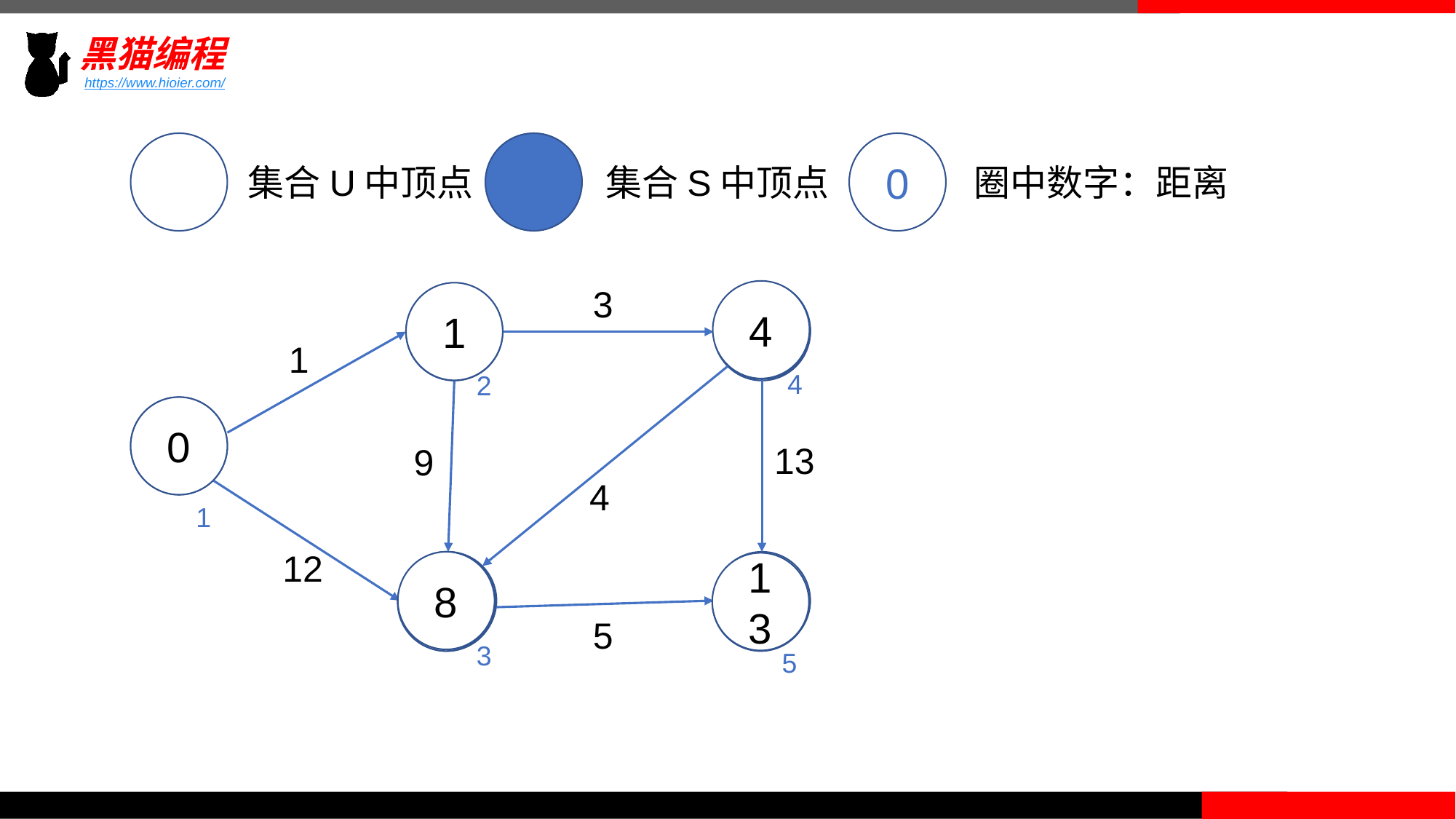

0

圈中数字：距离

集合U中顶点
集合S中顶点
3
4
4
1
INF
INF
1
4
2
0
0
13
9
4
1
12
8
8
INF
INF
13
10
12
17
5
3
5